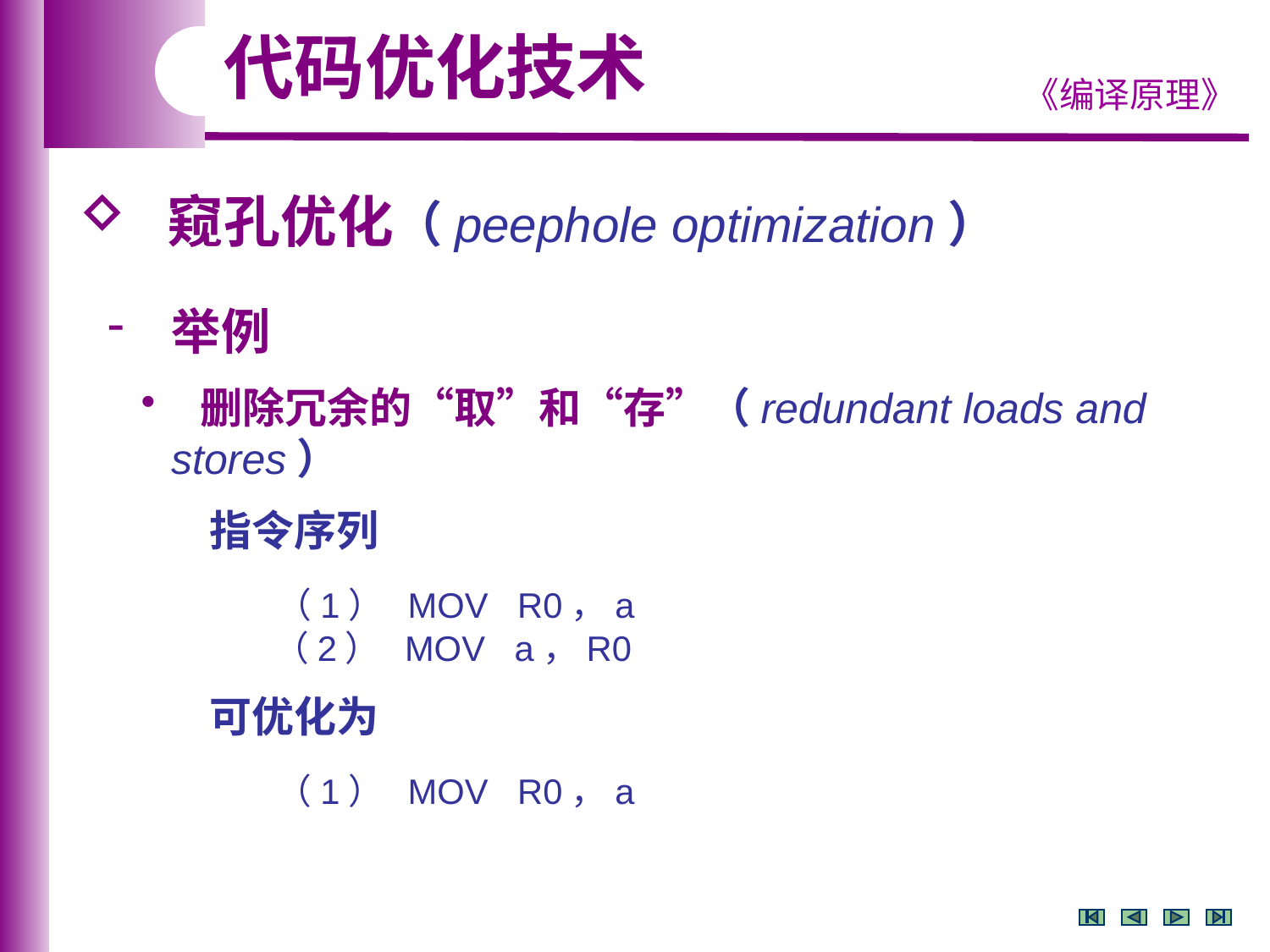

代码优化技术
  窥孔优化（peephole optimization）
  举例

  删除冗余的“取”和“存”（redundant loads and stores）

   指令序列

          （1）  MOV   R0，a
            （2）  MOV   a，R0

   可优化为

          （1）  MOV   R0，a